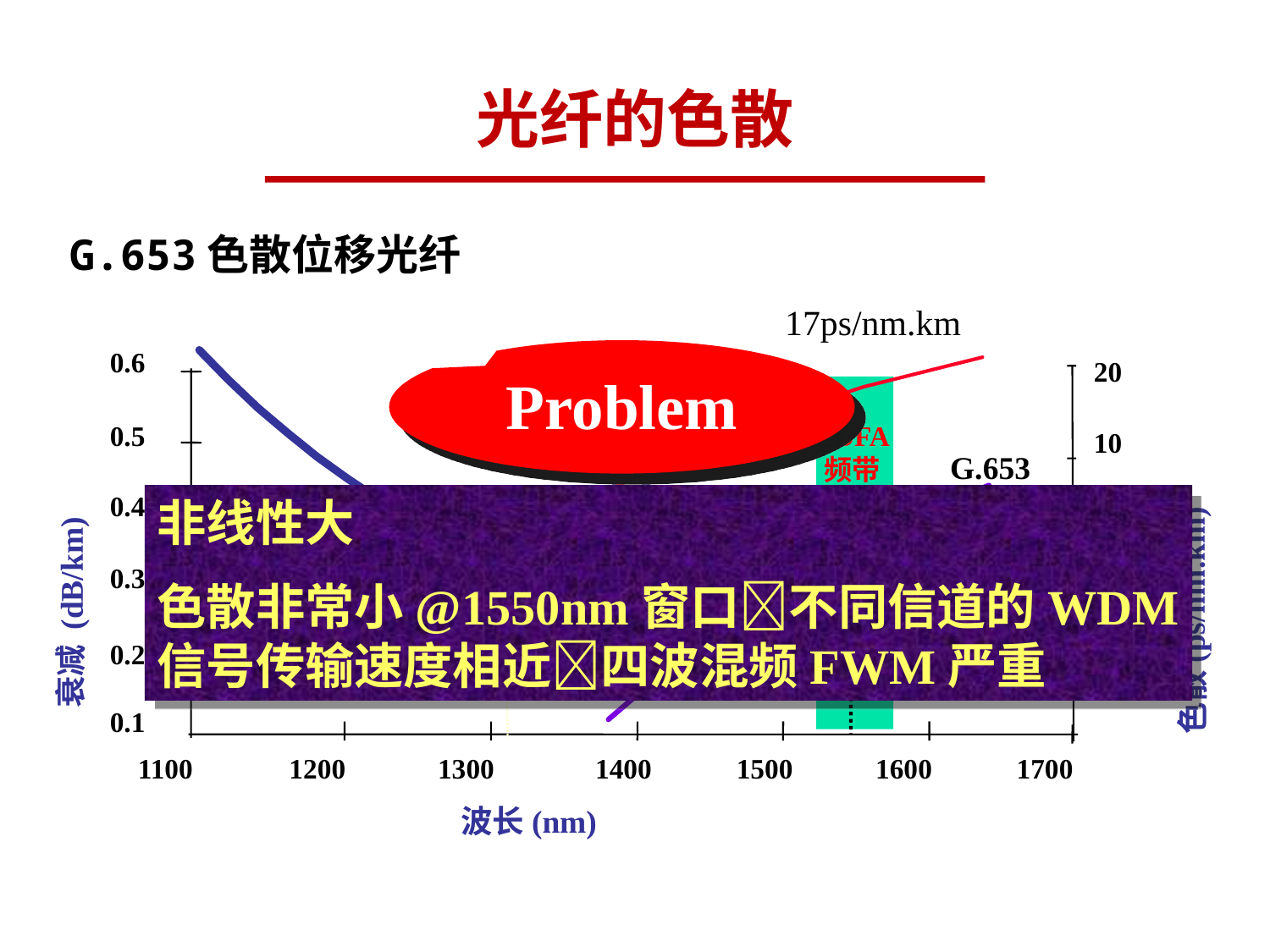

# 光纤的色散

G.653色散位移光纤
17ps/nm.km
G.652

0.6
Problem
 20

 10

  0

-10

-20

色散(ps/nm.km)

EDFA
频带
0.5
G.653

0.4
非线性大
色散非常小@1550nm窗口⇒不同信道的WDM信号传输速度相近⇒四波混频FWM严重

0.3
衰减 (dB/km)

0.2

0.1

1100
1200
1300
1400
1500
1600
1700
波长(nm)